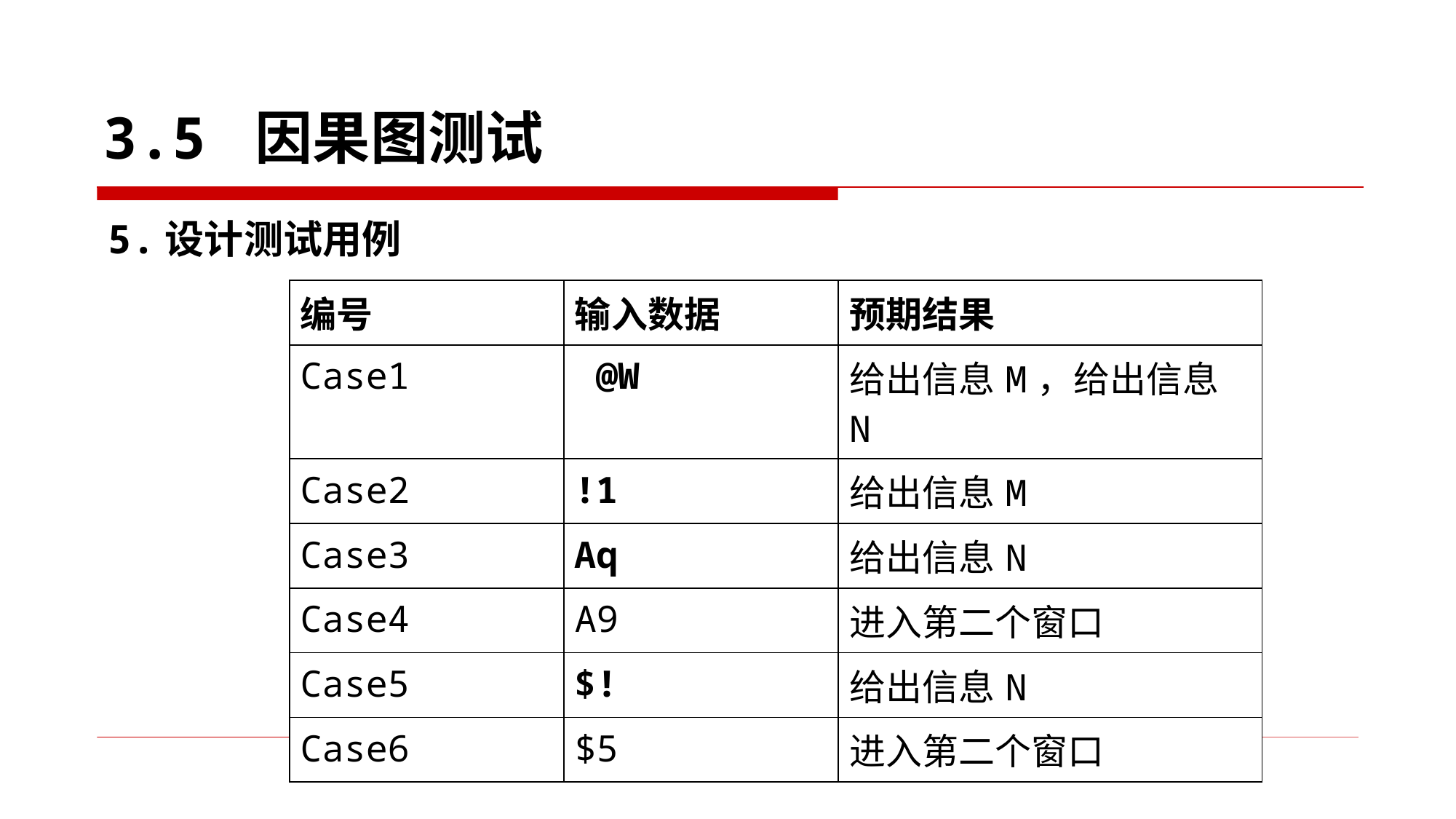

3.5 因果图测试
5.设计测试用例

| 编号 | 输入数据 | 预期结果 |
| --- | --- | --- |
| Case1 | @W | 给出信息M，给出信息N |
| Case2 | !1 | 给出信息M |
| Case3 | Aq | 给出信息N |
| Case4 | A9 | 进入第二个窗口 |
| Case5 | $! | 给出信息N |
| Case6 | $5 | 进入第二个窗口 |